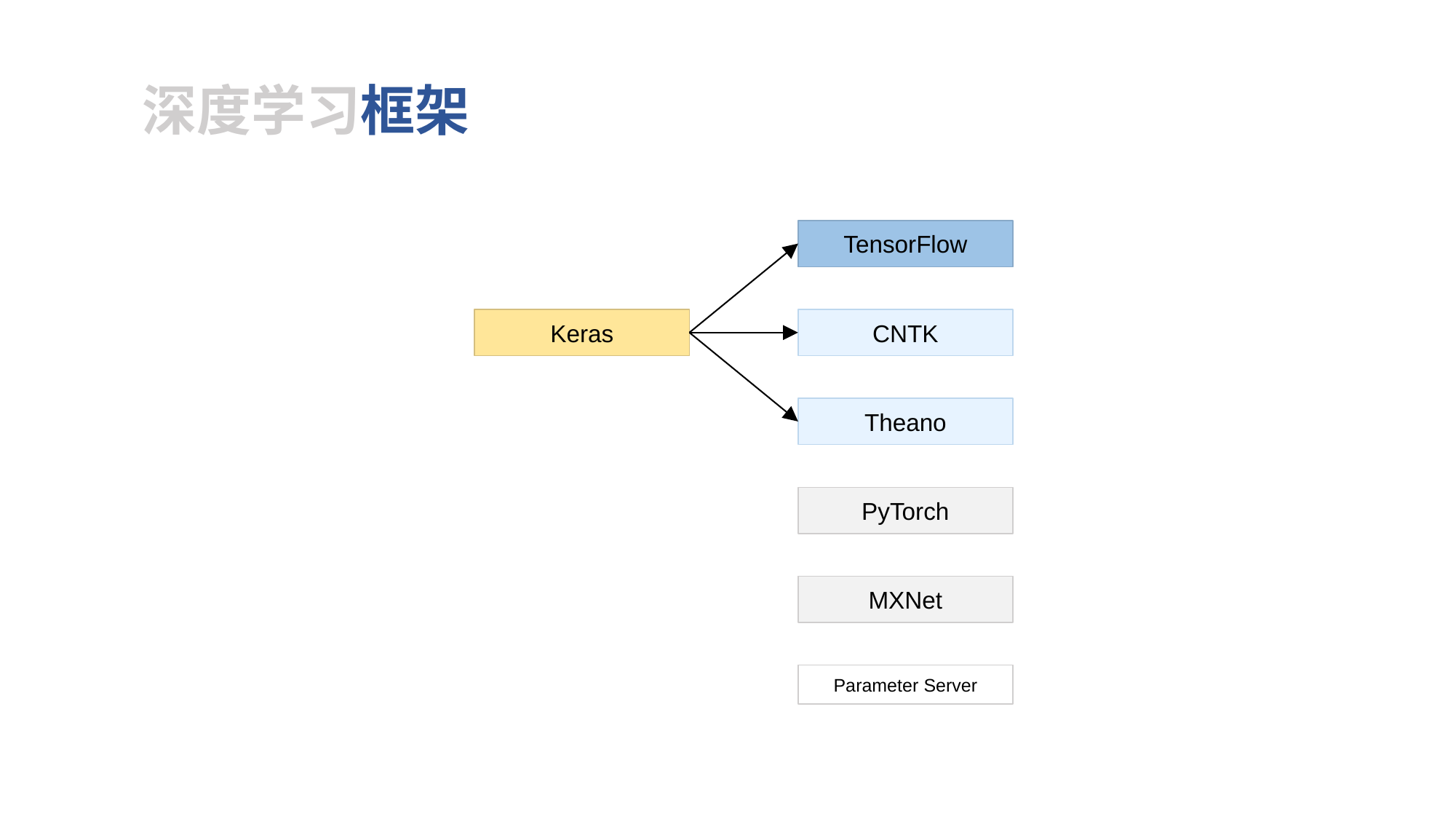

深度学习框架
TensorFlow
Keras
CNTK
Theano
PyTorch
MXNet
Parameter Server